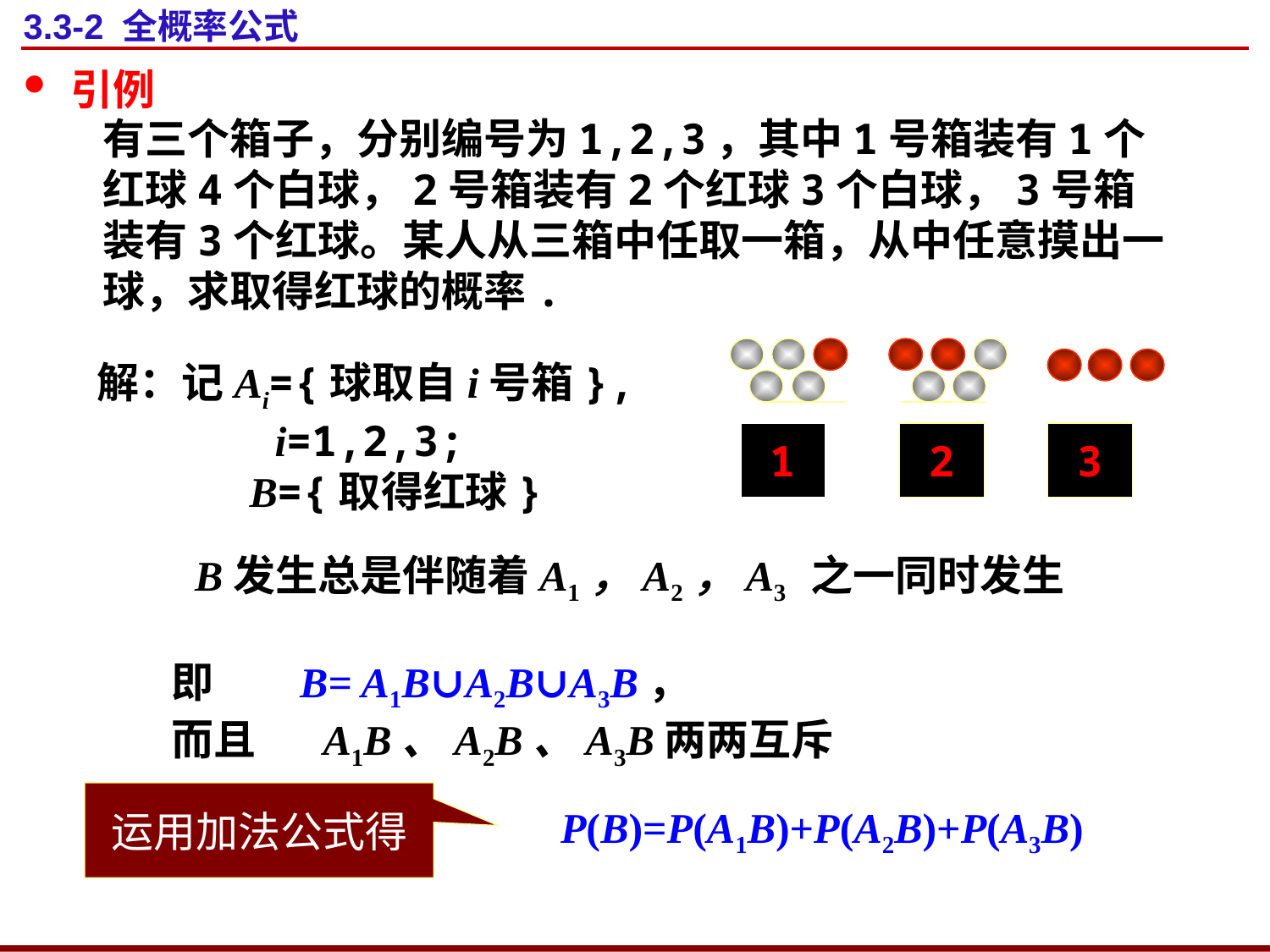

# 3.3-2 全概率公式
引例
有三个箱子，分别编号为1,2,3，其中1号箱装有1个红球4个白球，2号箱装有2个红球3个白球，3号箱装有3个红球。某人从三箱中任取一箱，从中任意摸出一球，求取得红球的概率.

解：记Ai={球取自i号箱},
       i=1,2,3;
      B={取得红球}
1
2
3
B发生总是伴随着A1，A2，A3 之一同时发生
即        B= A1B∪A2B∪A3B，
而且      A1B、A2B、A3B两两互斥
运用加法公式得
P(B)=P(A1B)+P(A2B)+P(A3B)